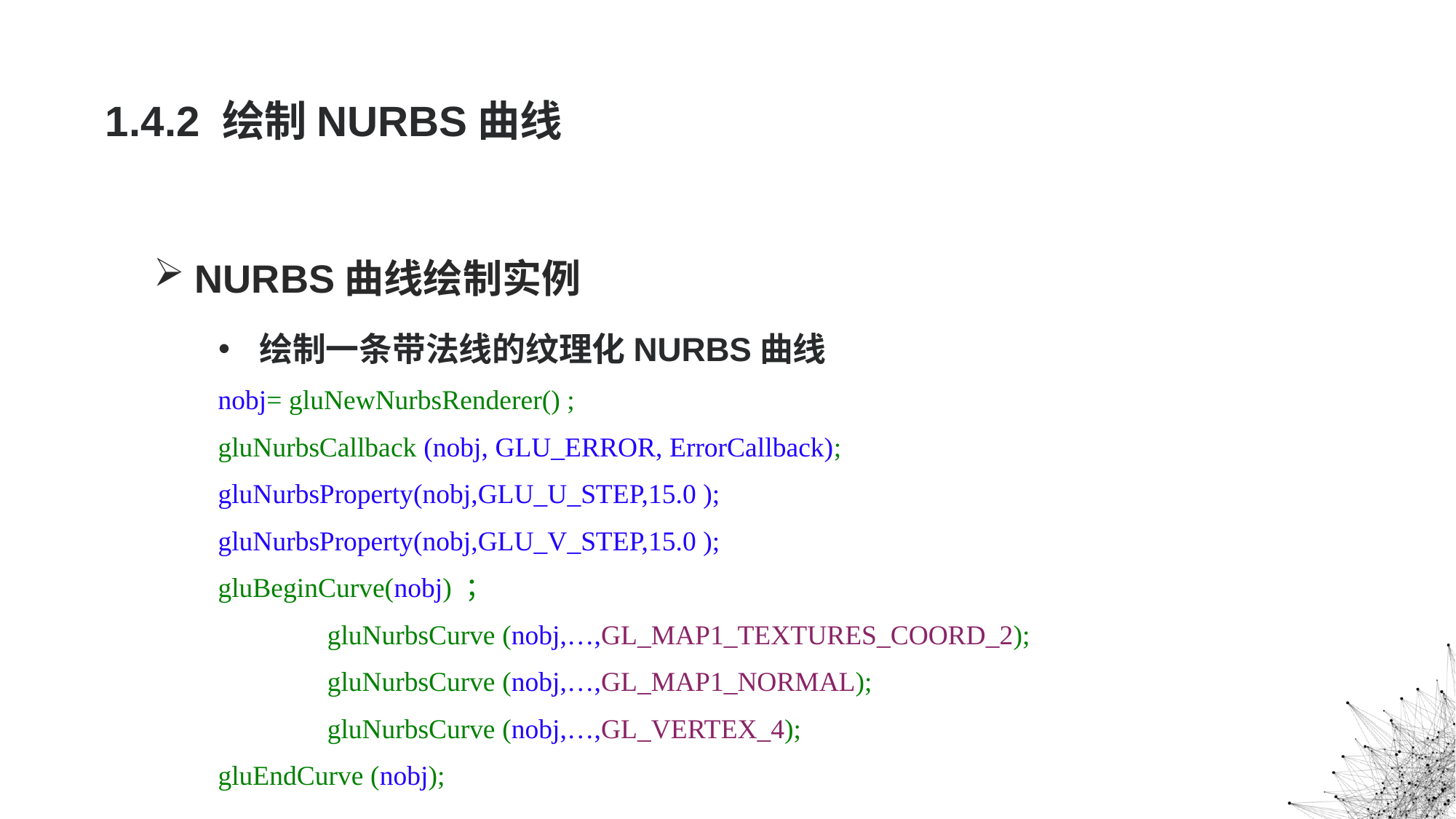

# 1.4.2 绘制NURBS曲线
NURBS曲线绘制实例
绘制一条带法线的纹理化NURBS曲线
nobj= gluNewNurbsRenderer() ;
gluNurbsCallback (nobj, GLU_ERROR, ErrorCallback);
gluNurbsProperty(nobj,GLU_U_STEP,15.0 );
gluNurbsProperty(nobj,GLU_V_STEP,15.0 );
gluBeginCurve(nobj) ；
		gluNurbsCurve (nobj,…,GL_MAP1_TEXTURES_COORD_2);
		gluNurbsCurve (nobj,…,GL_MAP1_NORMAL);
		gluNurbsCurve (nobj,…,GL_VERTEX_4);
gluEndCurve (nobj);